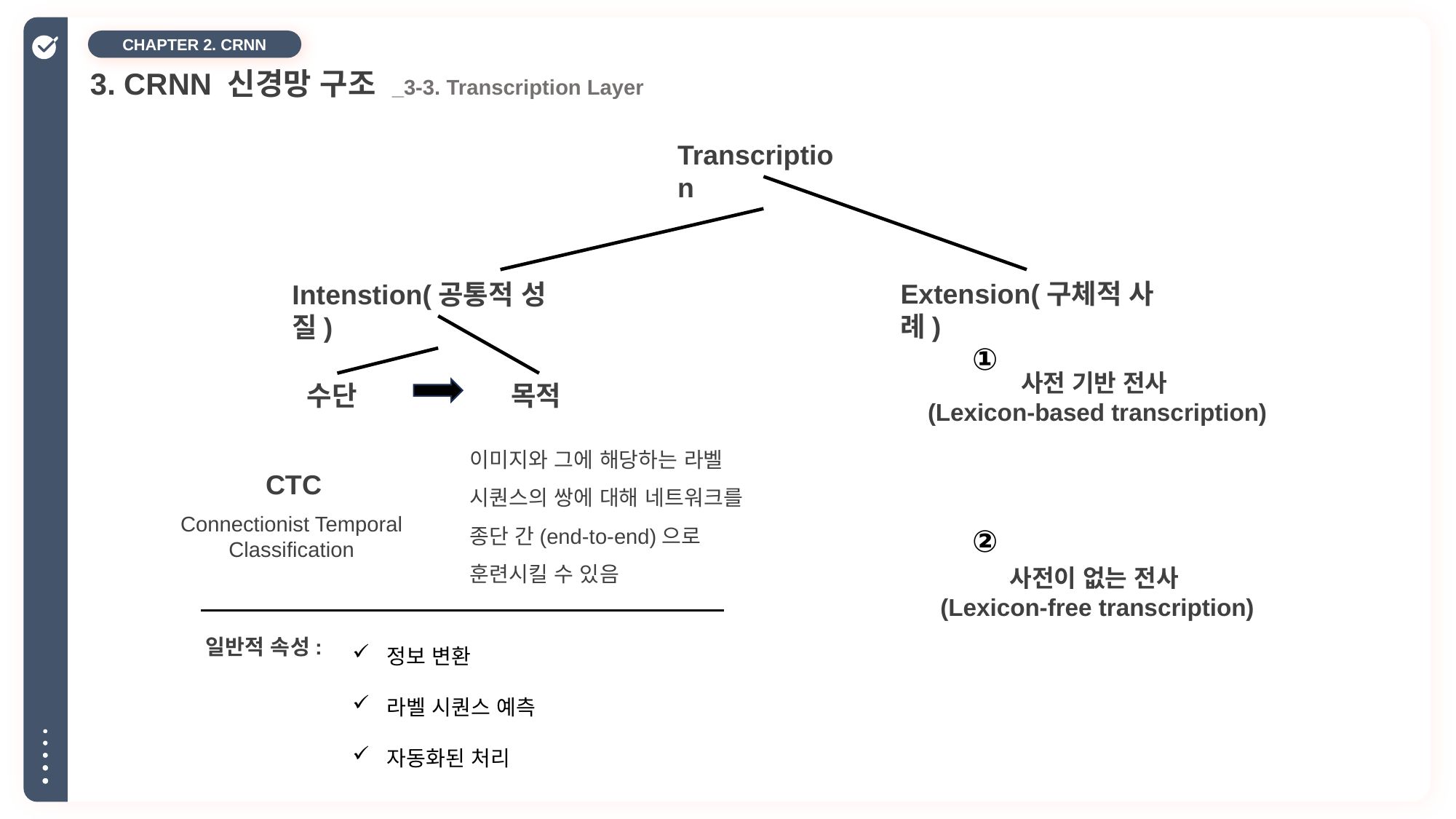

CHAPTER 2. CRNN
3. CRNN 신경망 구조 _3-3. Transcription Layer
Transcription
Extension(구체적 사례)
Intenstion(공통적 성질)

사전 기반 전사
(Lexicon-based transcription)
수단
목적

이미지와 그에 해당하는 라벨 시퀀스의 쌍에 대해 네트워크를 종단 간(end-to-end)으로 훈련시킬 수 있음
CTC
Connectionist Temporal Classification
사전이 없는 전사
(Lexicon-free transcription)
정보 변환
라벨 시퀀스 예측
자동화된 처리
일반적 속성: